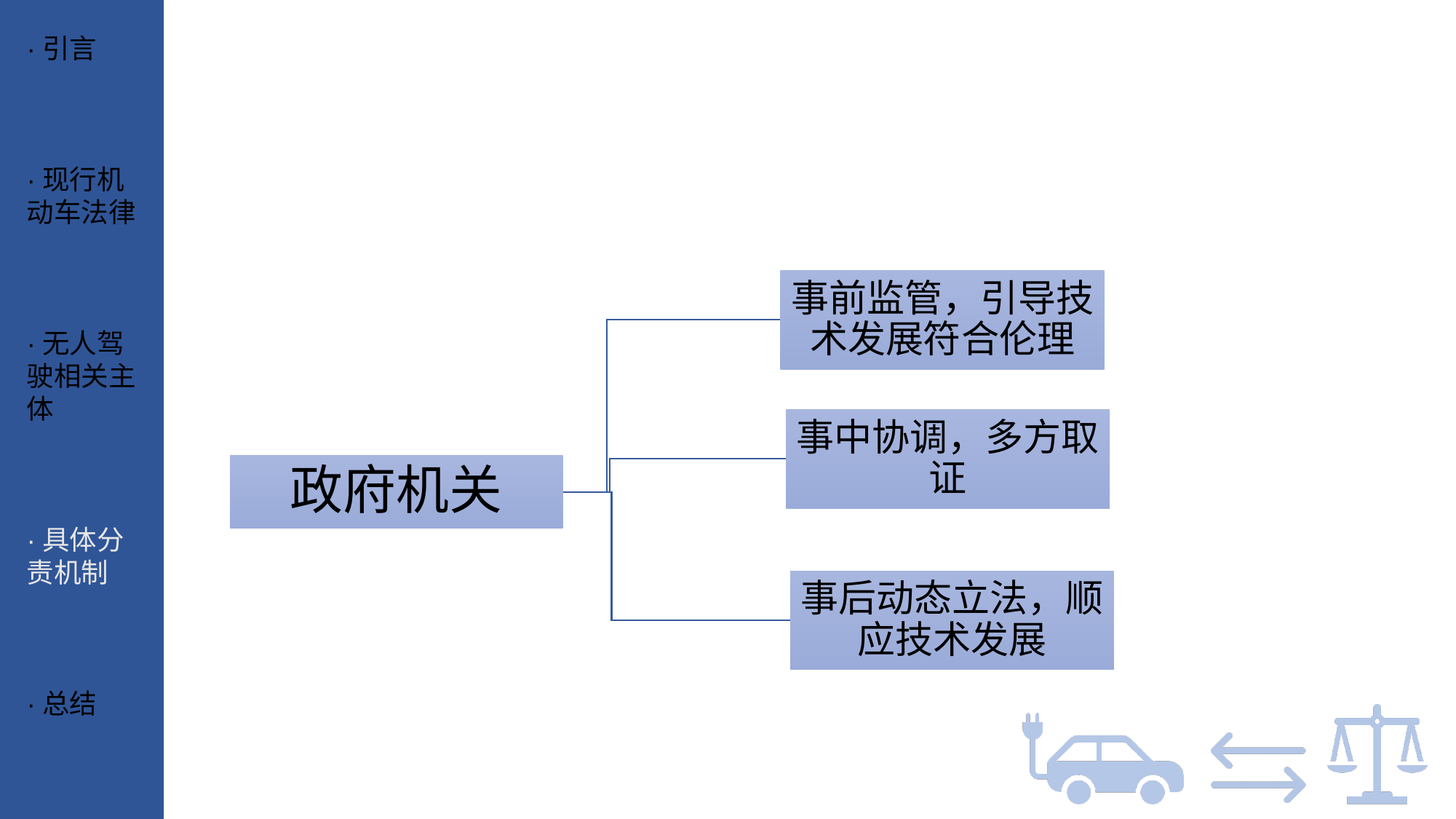

·引言

·现行机动车法律

·无人驾驶相关主体

·具体分责机制

·总结

#

政府机关
事前监管，引导技术发展符合伦理
事中协调，多方取证
事后动态立法，顺应技术发展